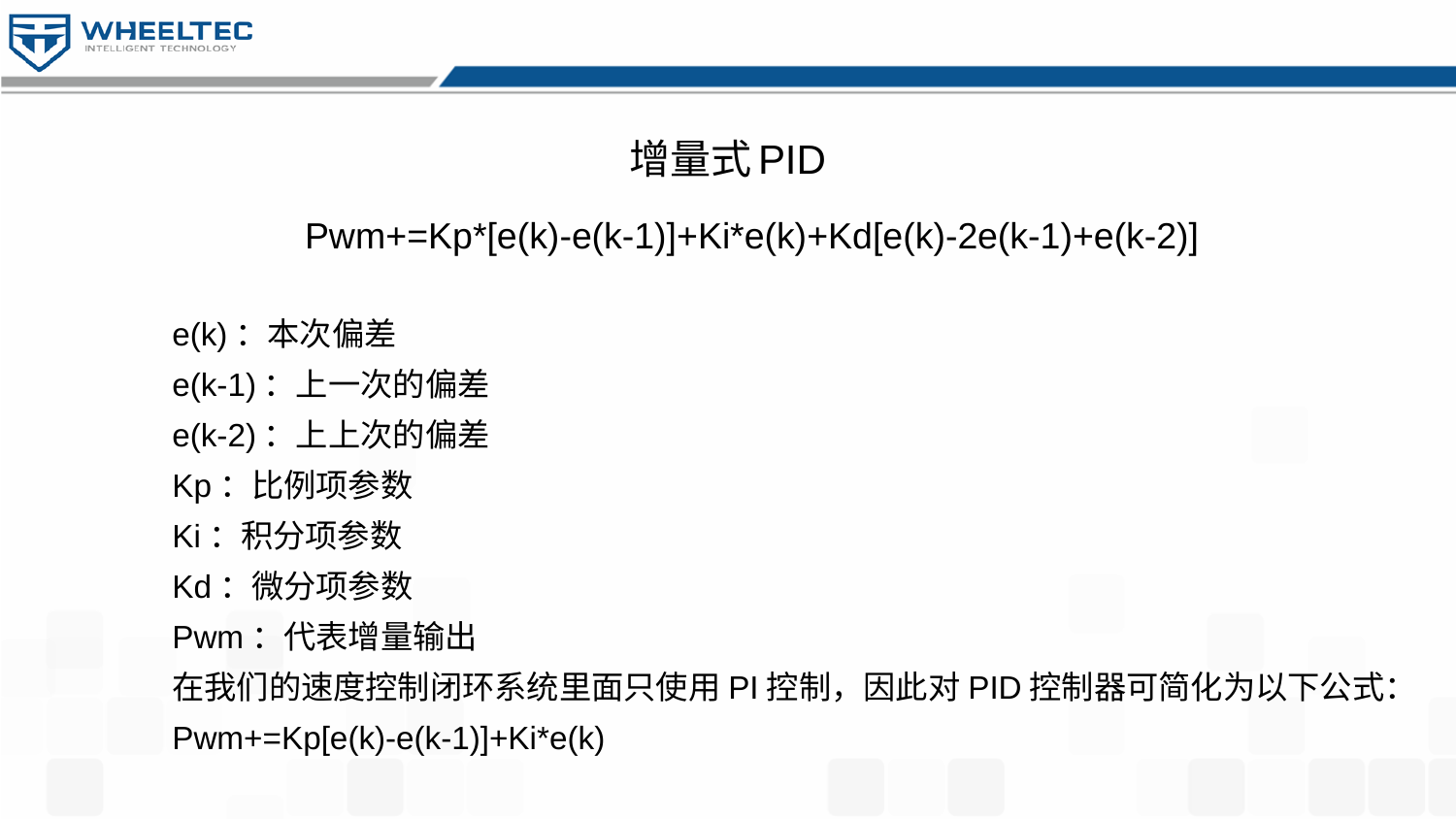

增量式PID
Pwm+=Kp*[e(k)-e(k-1)]+Ki*e(k)+Kd[e(k)-2e(k-1)+e(k-2)]
	e(k)：本次偏差
	e(k-1)：上一次的偏差
	e(k-2)：上上次的偏差
	Kp：比例项参数
	Ki：积分项参数
	Kd：微分项参数
	Pwm：代表增量输出
	在我们的速度控制闭环系统里面只使用PI控制，因此对PID控制器可简化为以下公式：
	Pwm+=Kp[e(k)-e(k-1)]+Ki*e(k)